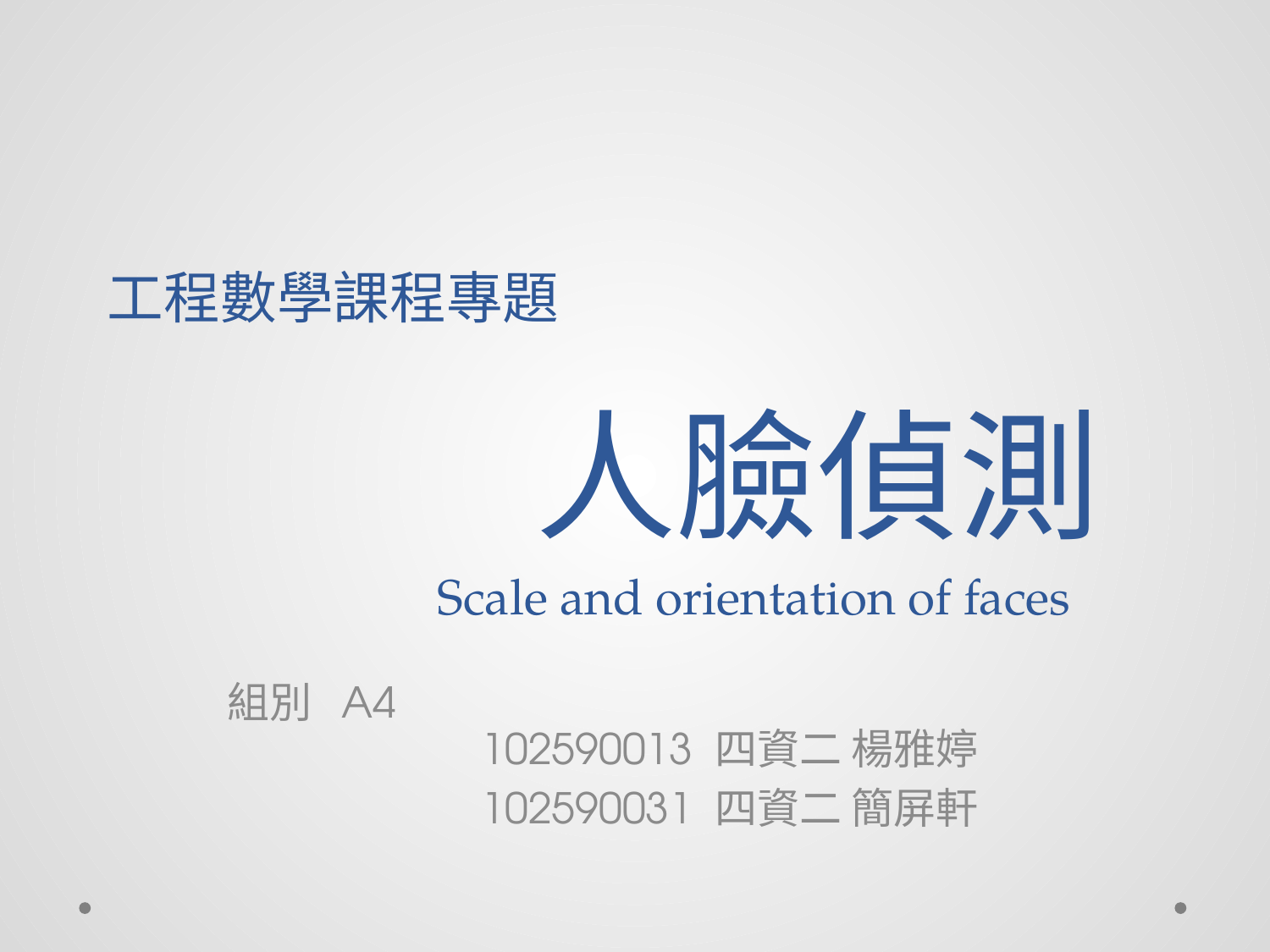

工程數學課程專題
# 人臉偵測
Scale and orientation of faces
組別  A4
102590013 四資二 楊雅婷
102590031 四資二 簡屏軒